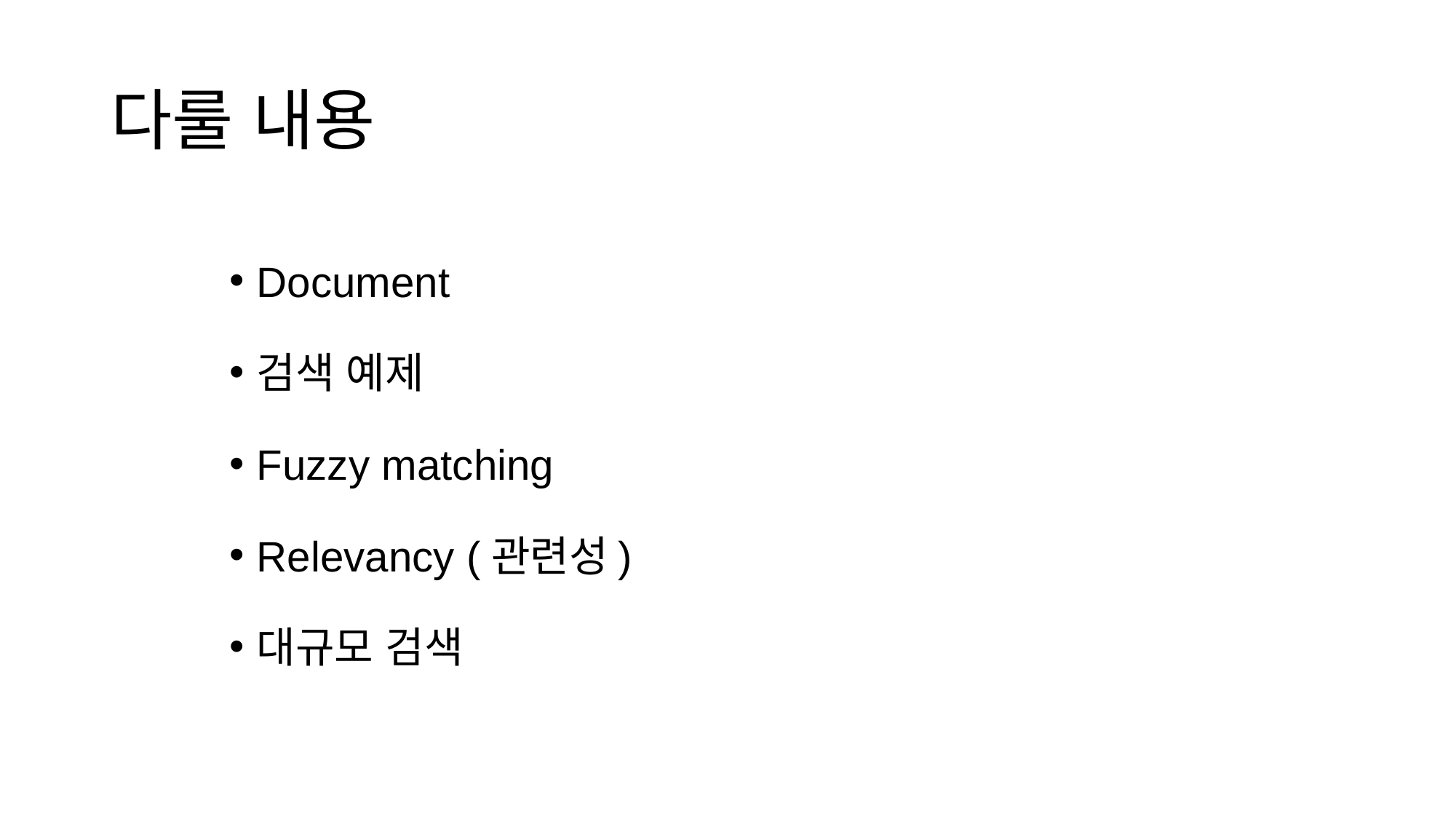

# 다룰 내용
Document
검색 예제
Fuzzy matching
Relevancy (관련성)
대규모 검색